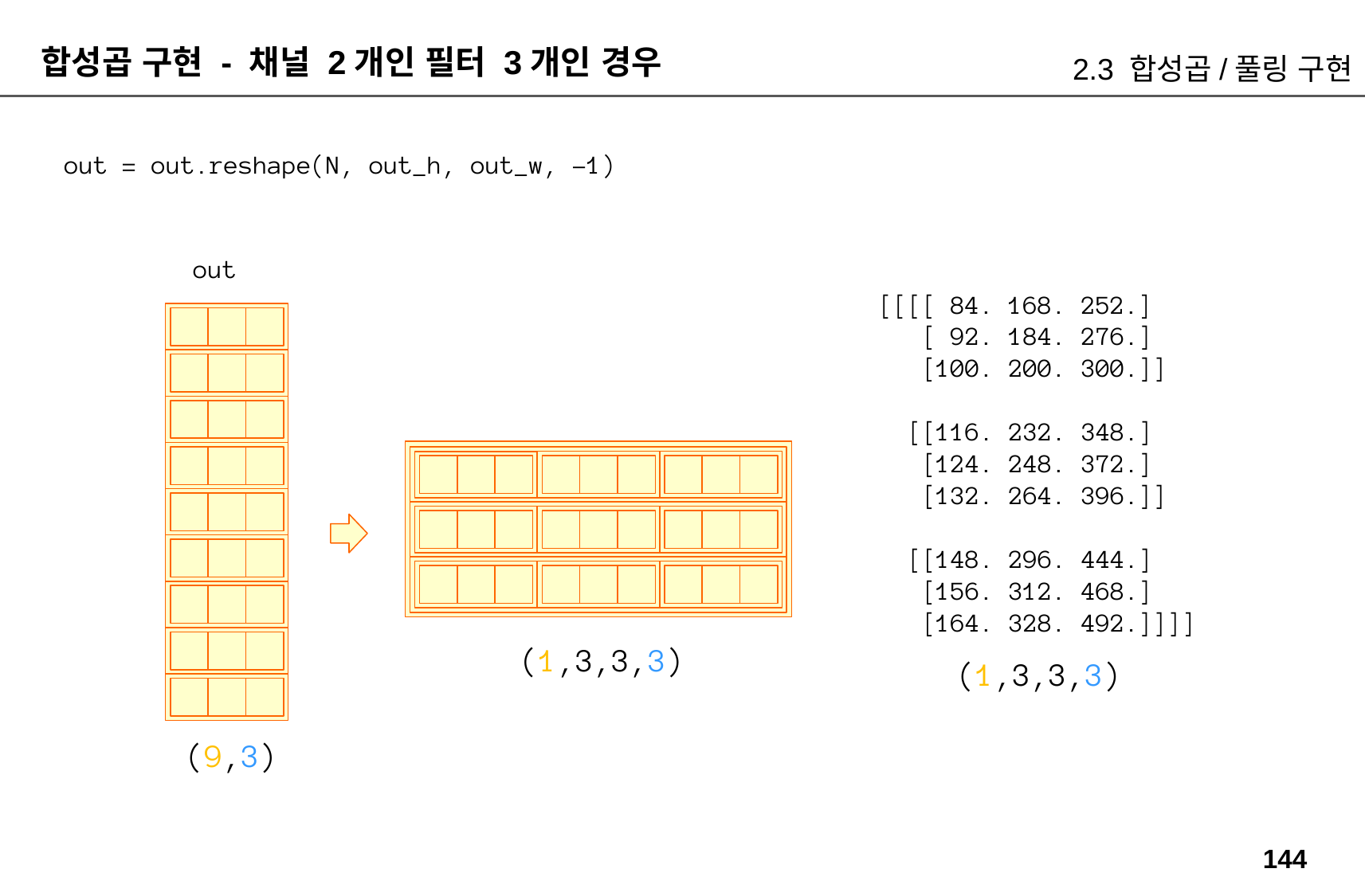

합성곱 구현 - 채널 2개인 필터 3개인 경우
2.3 합성곱/풀링 구현
out = out.reshape(N, out_h, out_w, -1)
out
[[[[ 84. 168. 252.]
   [ 92. 184. 276.]
   [100. 200. 300.]]

  [[116. 232. 348.]
   [124. 248. 372.]
   [132. 264. 396.]]

  [[148. 296. 444.]
   [156. 312. 468.]
   [164. 328. 492.]]]]

(1,3,3,3)
(1,3,3,3)

(9,3)